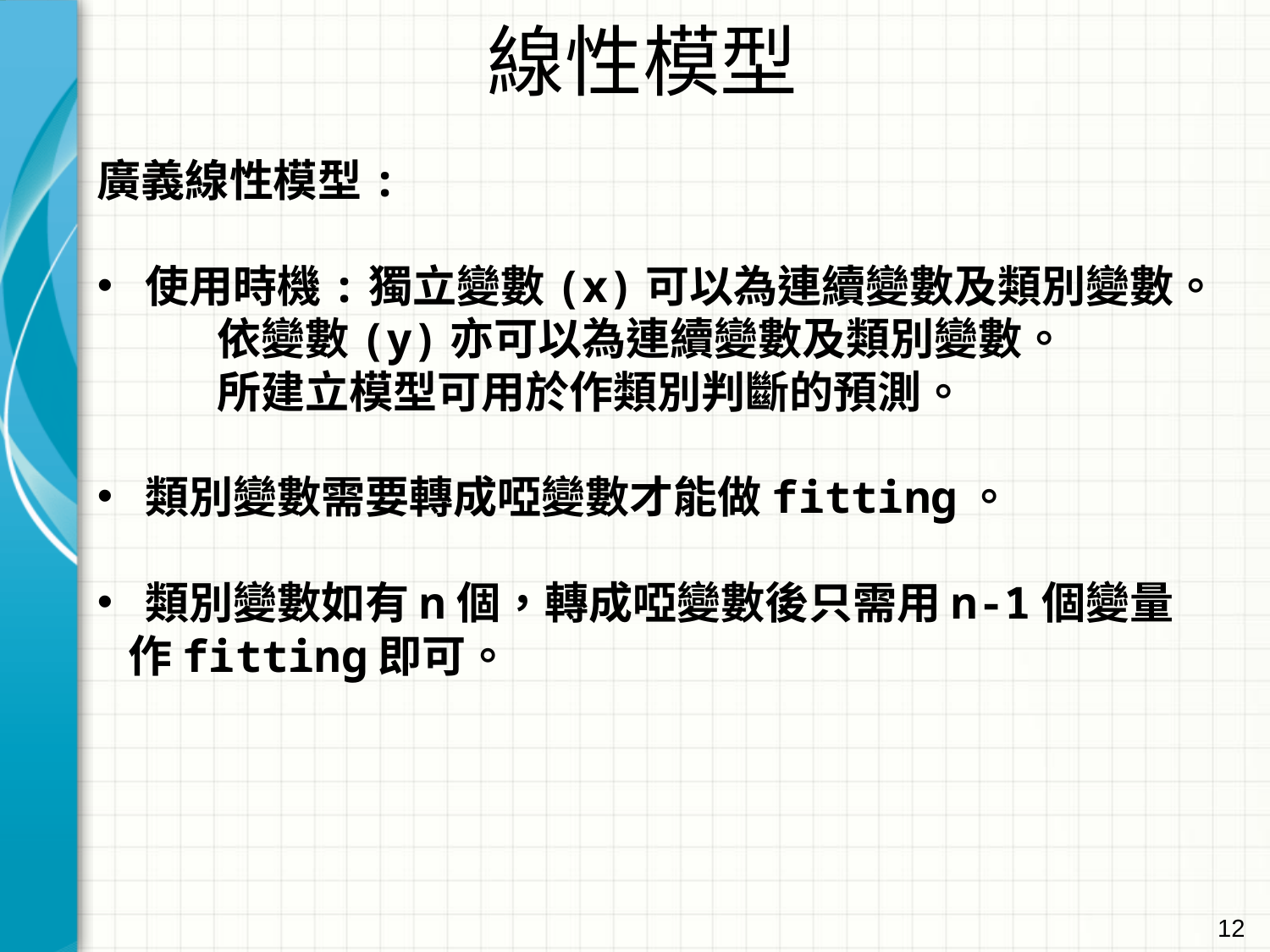

線性模型

廣義線性模型:

使用時機:獨立變數(x)可以為連續變數及類別變數。
           依變數(y)亦可以為連續變數及類別變數。
           所建立模型可用於作類別判斷的預測。

類別變數需要轉成啞變數才能做fitting。

類別變數如有n個，轉成啞變數後只需用n-1個變量
  作fitting即可。

12